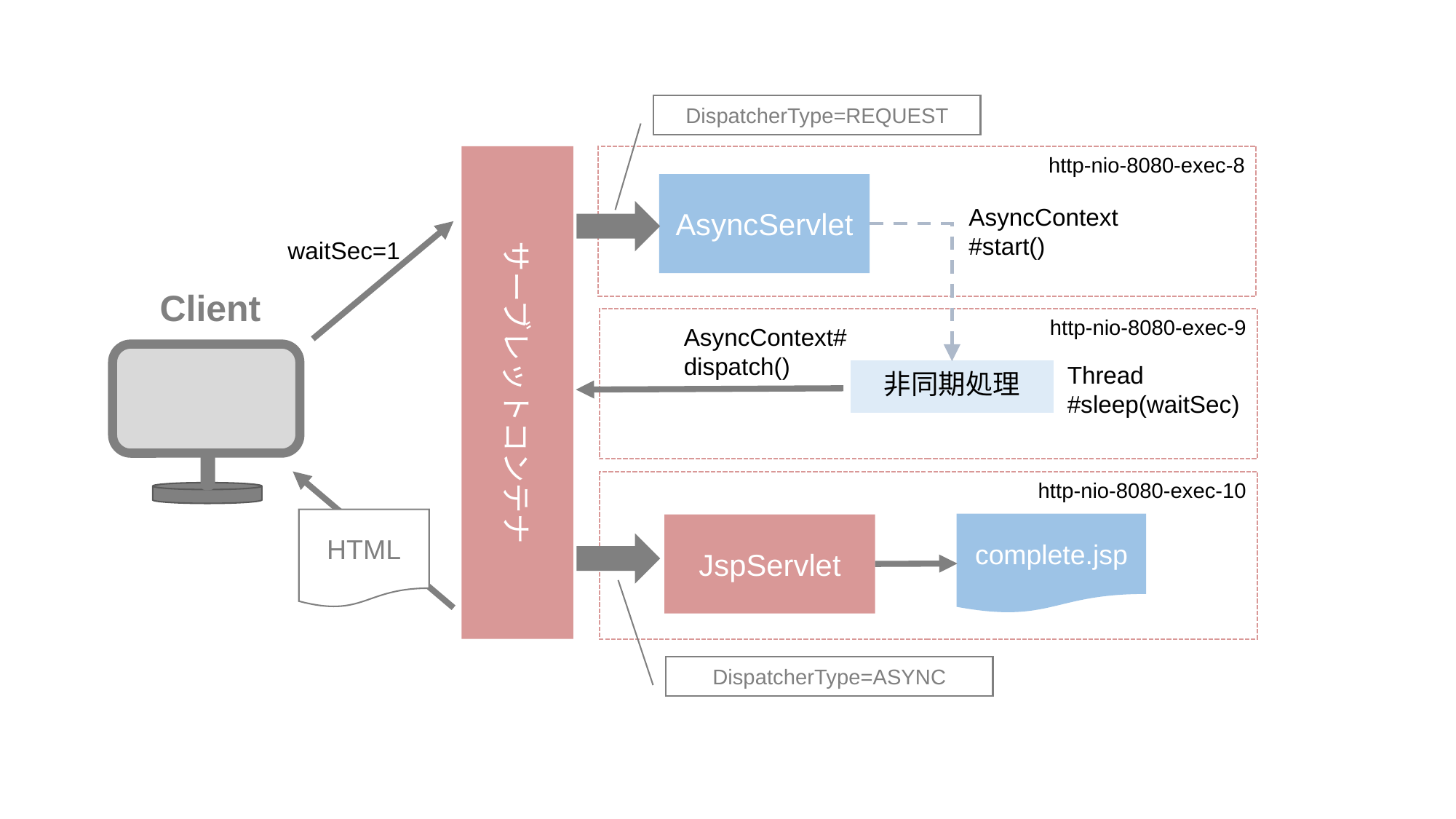

DispatcherType=REQUEST
http-nio-8080-exec-8
AsyncServlet
AsyncContext
#start()

waitSec=1
Client
http-nio-8080-exec-9
AsyncContext#
dispatch()
サーブレットコンテナ

Thread
#sleep(waitSec)
非同期処理

http-nio-8080-exec-10

HTML
JspServlet
complete.jsp

DispatcherType=ASYNC